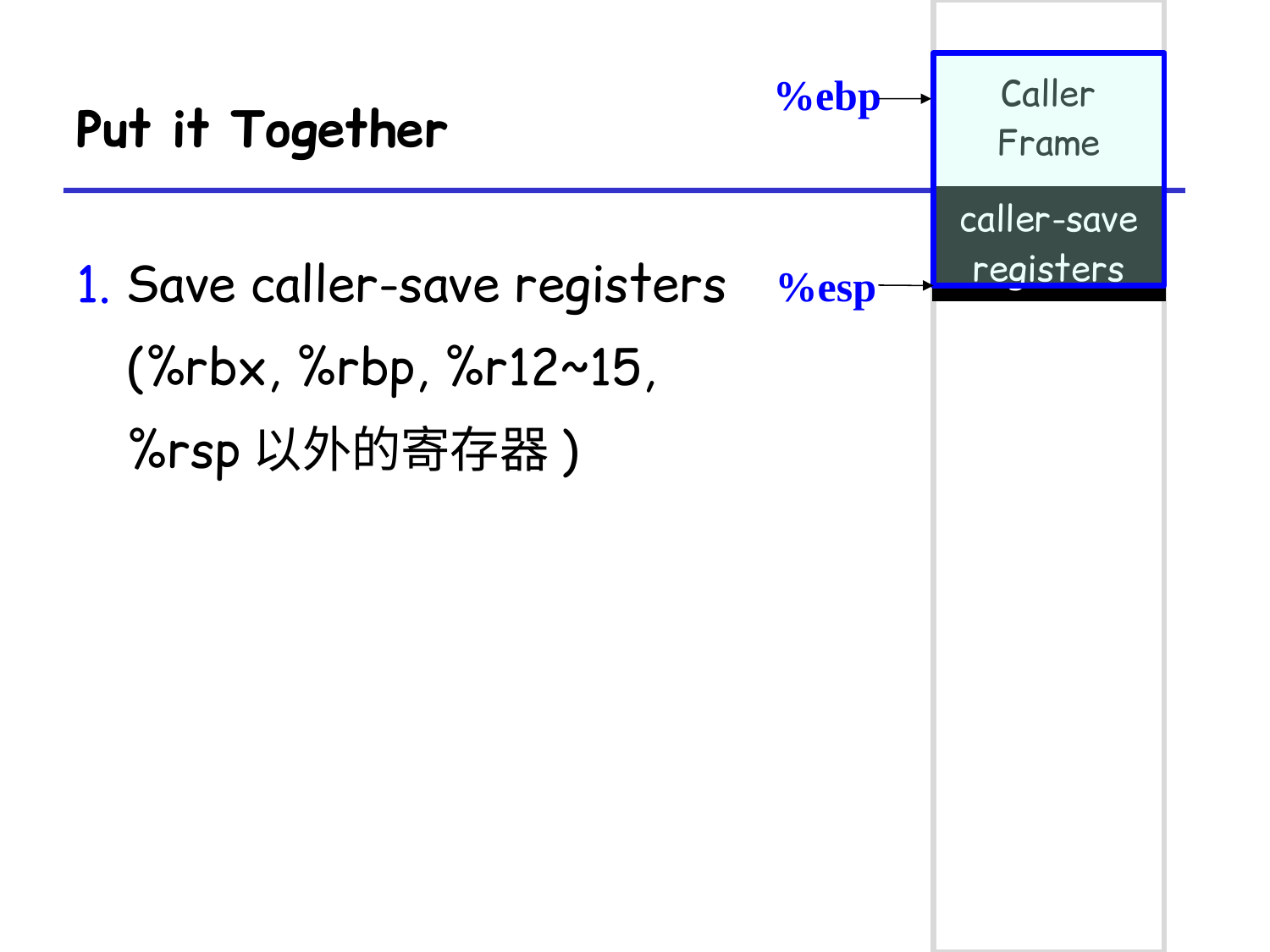

| Caller Frame |
| --- |

%ebp

%esp

# Put it Together
| caller-save registers |
| --- |
1. Save caller-save registers
(%rbx, %rbp, %r12~15, %rsp以外的寄存器)
51